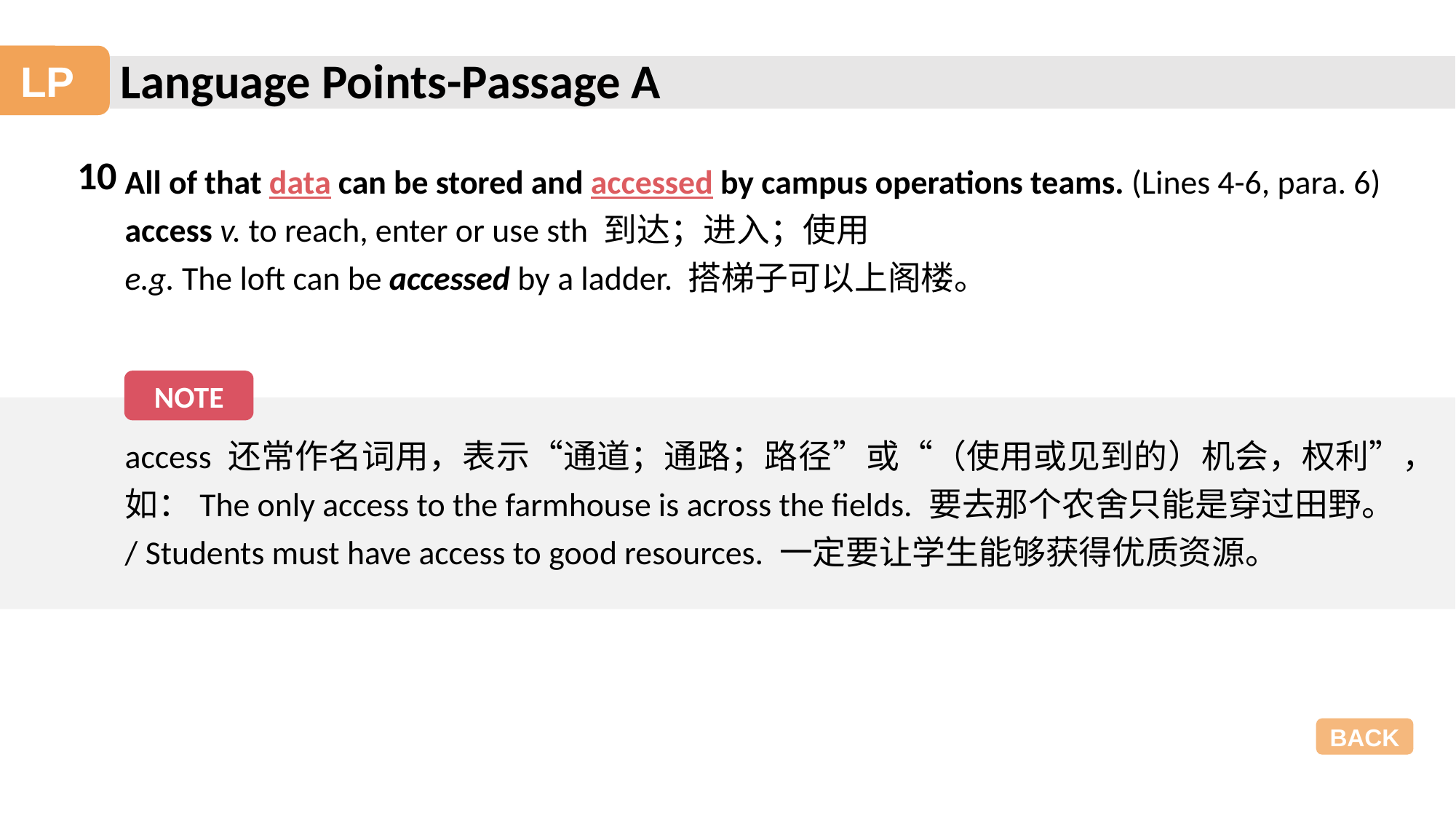

Language Points-Passage A
LP

10
All of that data can be stored and accessed by campus operations teams. (Lines 4-6, para. 6)
access v. to reach, enter or use sth 到达；进入；使用
e.g. The loft can be accessed by a ladder. 搭梯子可以上阁楼。
NOTE

access 还常作名词用，表示“通道；通路；路径”或“（使用或见到的）机会，权利”，如：The only access to the farmhouse is across the fields. 要去那个农舍只能是穿过田野。/ Students must have access to good resources. 一定要让学生能够获得优质资源。
BACK